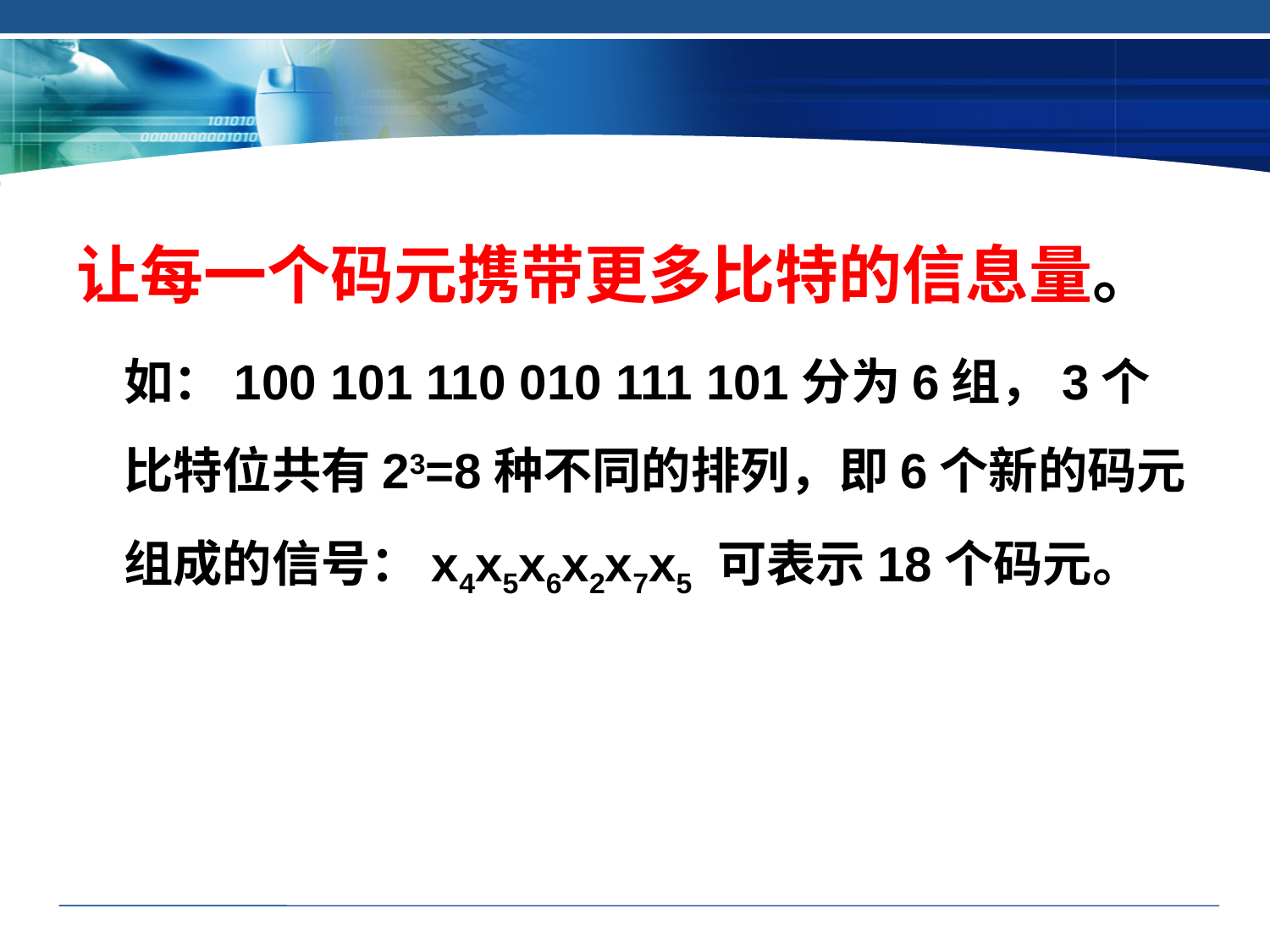

#
让每一个码元携带更多比特的信息量。
	如：100 101 110 010 111 101分为6组，3个比特位共有23=8种不同的排列，即6个新的码元组成的信号：x4x5x6x2x7x5 可表示18个码元。